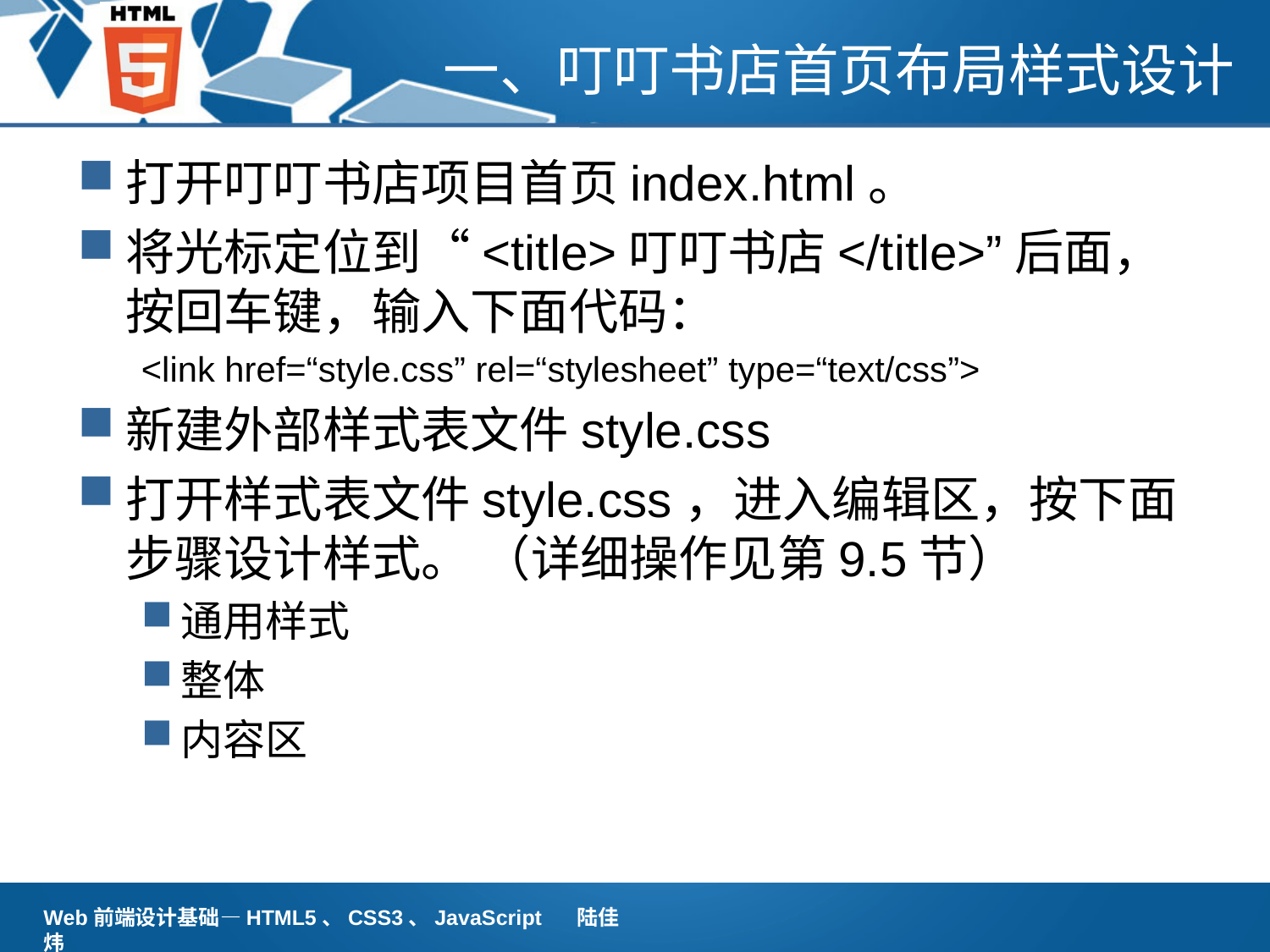

# 一、叮叮书店首页布局样式设计
打开叮叮书店项目首页index.html。
将光标定位到“<title>叮叮书店</title>”后面，按回车键，输入下面代码：
<link href=“style.css” rel=“stylesheet” type=“text/css”>
新建外部样式表文件style.css
打开样式表文件style.css，进入编辑区，按下面步骤设计样式。 （详细操作见第9.5节）
通用样式
整体
内容区